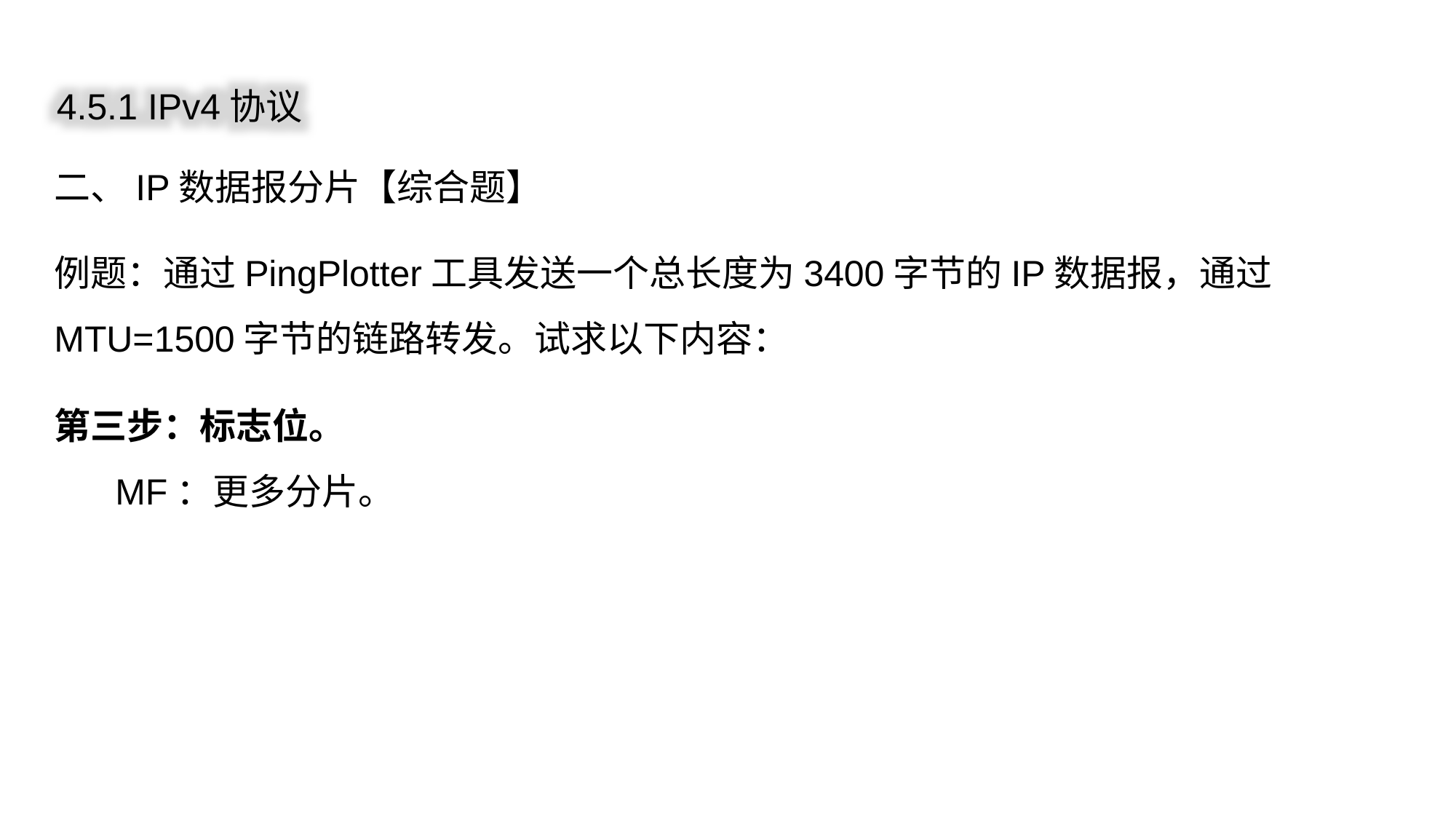

4.5.1 IPv4协议
二、IP数据报分片【综合题】
例题：通过PingPlotter工具发送一个总长度为3400字节的IP数据报，通过MTU=1500字节的链路转发。试求以下内容：
第三步：标志位。
      MF：更多分片。